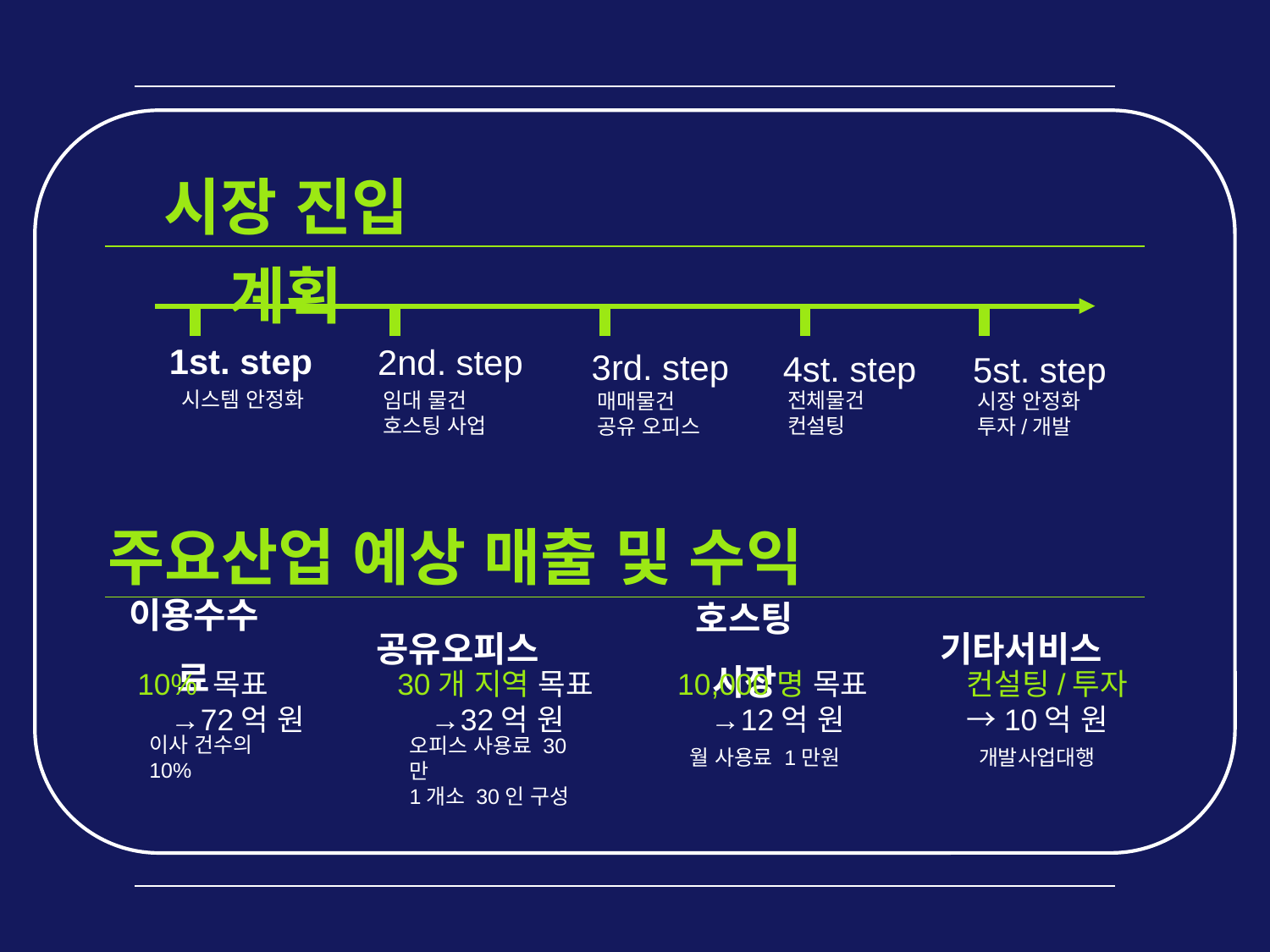

시장 진입 계획

1st. step
2nd. step
3rd. step
4st. step
5st. step
임대 물건
호스팅 사업
시스템 안정화
전체물건
컨설팅
매매물건
공유 오피스
시장 안정화
투자/개발
주요산업 예상 매출 및 수익

기타서비스
이용수수료
공유오피스
호스팅 시장
컨설팅/투자    →10억 원

10% 목표
    →72억 원

30개 지역 목표
    →32억 원

10,000명 목표
    →12억 원

개발사업대행
오피스 사용료 30만
1개소 30인 구성
이사 건수의 10%
월 사용료 1만원